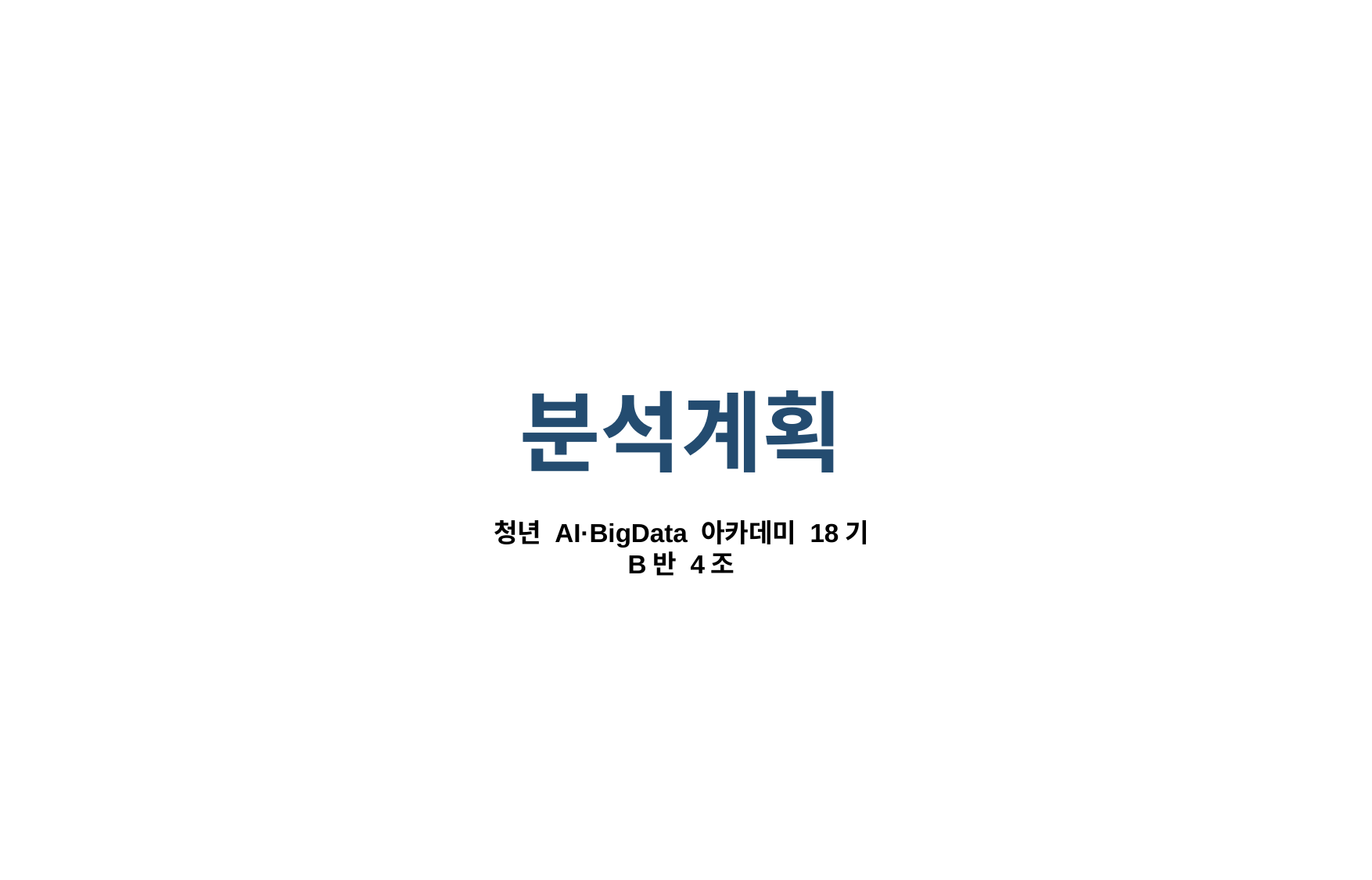

분석계획
청년 AI·BigData 아카데미 18기
B반 4조